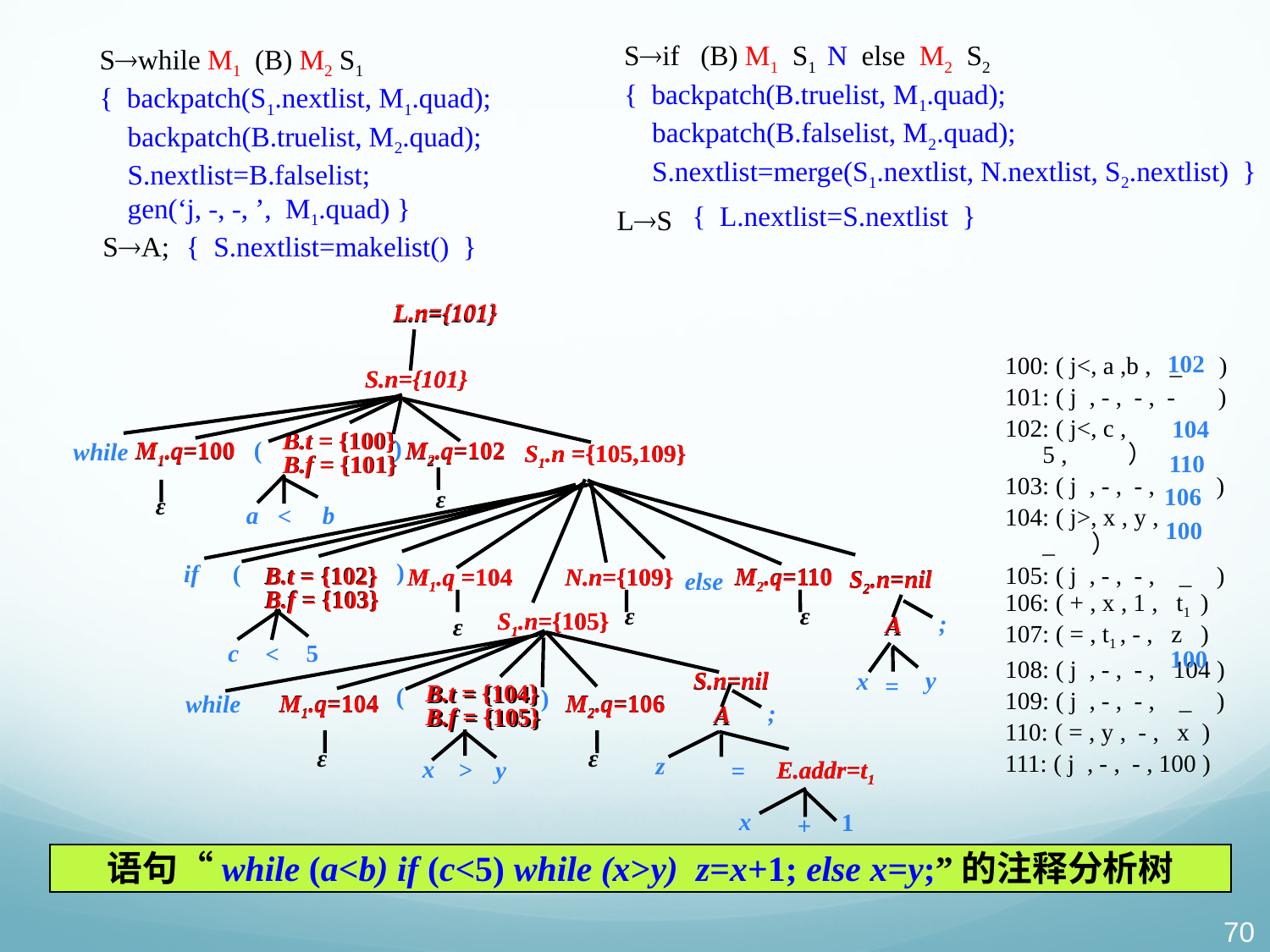

S→if   (B) M1  S1  N  else  M2  S2
{  backpatch(B.truelist, M1.quad);
    backpatch(B.falselist, M2.quad);
    S.nextlist=merge(S1.nextlist, N.nextlist, S2.nextlist)  }

S→while M1  (B) M2 S1
{  backpatch(S1.nextlist, M1.quad);
    backpatch(B.truelist, M2.quad);
    S.nextlist=B.falselist;
    gen(‘j, -, -, ’,  M1.quad) }

{  L.nextlist=S.nextlist  }
L→S
S→A;
{  S.nextlist=makelist()  }
L.n={101}
L.n={101}

  102
100: ( j<, a ,b ,   _      )
101: ( j  , - ,  - ,  -       )
102: ( j<, c , 5 ,         ）
103: ( j  , - ,  - ,          )
104: ( j>, x , y ,  _     ）
105: ( j  , - ,  - ,    _    )
106: ( + , x , 1 ,   t1  )
107: ( = , t1 , - ,   z   )
108: ( j  , - ,  - ,   104 )
109: ( j  , - ,  - ,    _    )
110: ( = , y ,  - ,   x  )
111: ( j  , - ,  - , 100 )
S.n={101}
S.n={101}

104
B.t = {100}
B.f = {101}
B.t = {100}
B.f = {101}
(
M1.q=100
M2.q=102
M1.q=100
M2.q=102
)
S1.n ={105,109}
S1.n ={105,109}
while
110

106

ε

ε
a
b
<
100
(
M2.q=110
M1.q =104
M1.q =104
N.n={109}
N.n={109}
M2.q=110
)
if
B.t = {102}
B.f = {103}
B.t = {102}
B.f = {103}
S2.n=nil
S2.n=nil
else

ε
ε

;
S1.n={105}
S1.n={105}

ε
A
A

  c
5
100
<

y
x
=
S.n=nil
S.n=nil
(
B.t = {104}
B.f = {105}
B.t = {104}
B.f = {105}

M1.q=104
M2.q=106
)
M1.q=104
M2.q=106

while
;
A
A

ε
ε
z
 x
E.addr=t1
E.addr=t1
y
>
=

x
1
+
语句“while (a<b) if (c<5) while (x>y)  z=x+1; else x=y;”的注释分析树
70